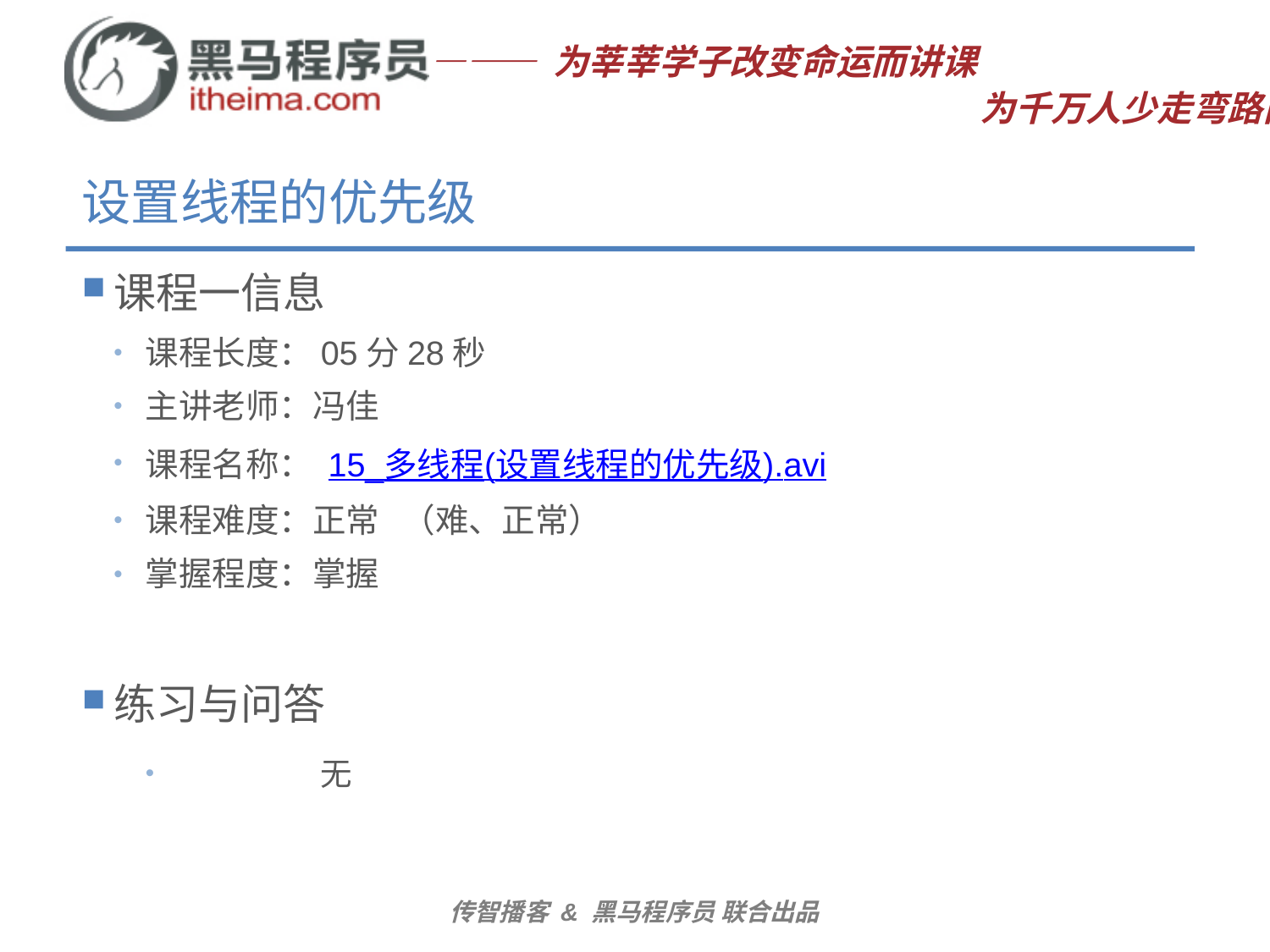

# 设置线程的优先级
课程一信息
课程长度：05分28秒
主讲老师：冯佳
课程名称： 15_多线程(设置线程的优先级).avi
课程难度：正常   （难、正常）
掌握程度：掌握

练习与问答
	无